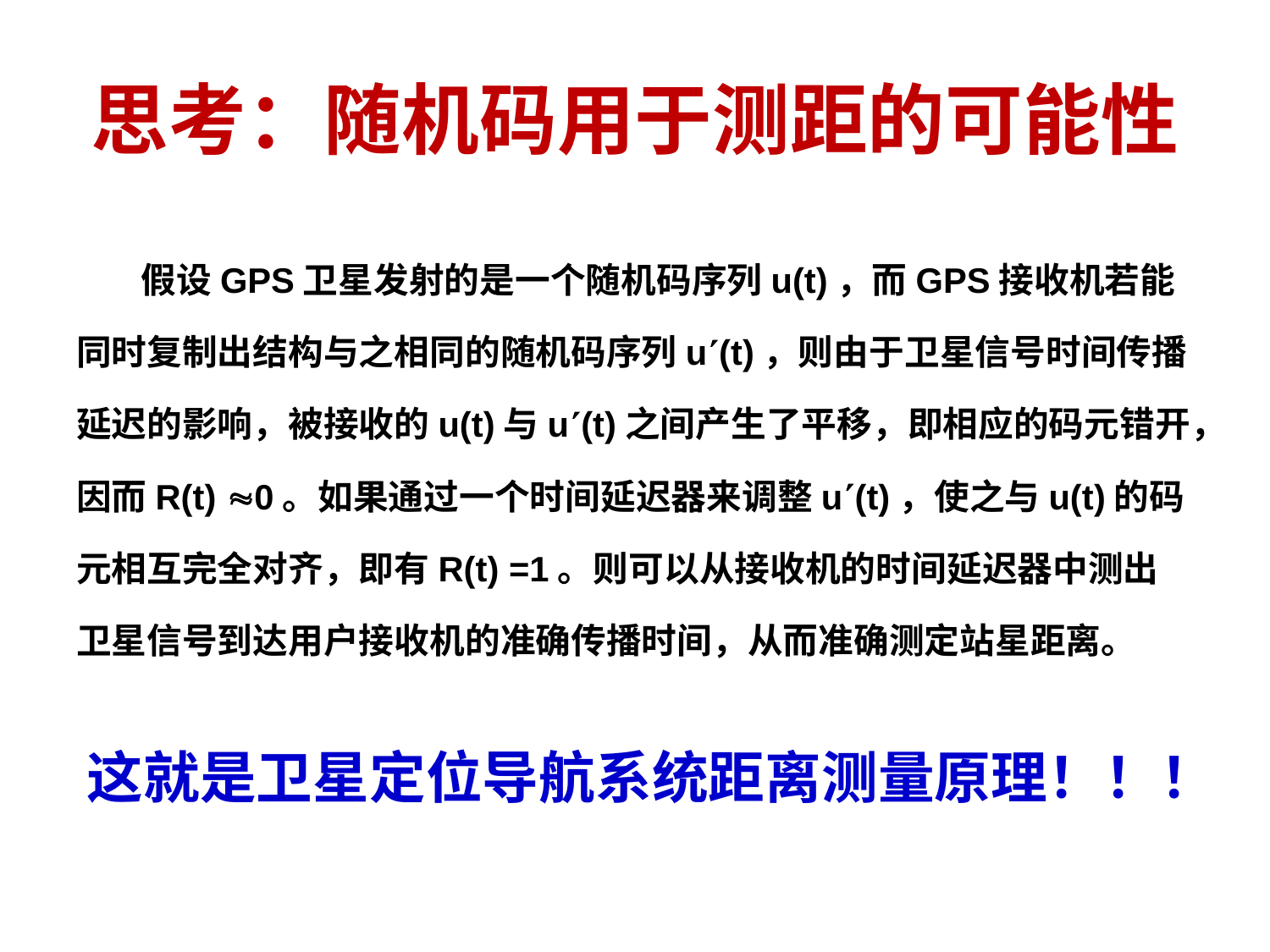

# 思考：随机码用于测距的可能性
       假设GPS卫星发射的是一个随机码序列u(t)，而GPS接收机若能同时复制出结构与之相同的随机码序列u′(t)，则由于卫星信号时间传播延迟的影响，被接收的u(t)与u′(t)之间产生了平移，即相应的码元错开，因而R(t) ≈0。如果通过一个时间延迟器来调整u′(t)，使之与u(t)的码元相互完全对齐，即有R(t) =1。则可以从接收机的时间延迟器中测出卫星信号到达用户接收机的准确传播时间，从而准确测定站星距离。
这就是卫星定位导航系统距离测量原理！！！